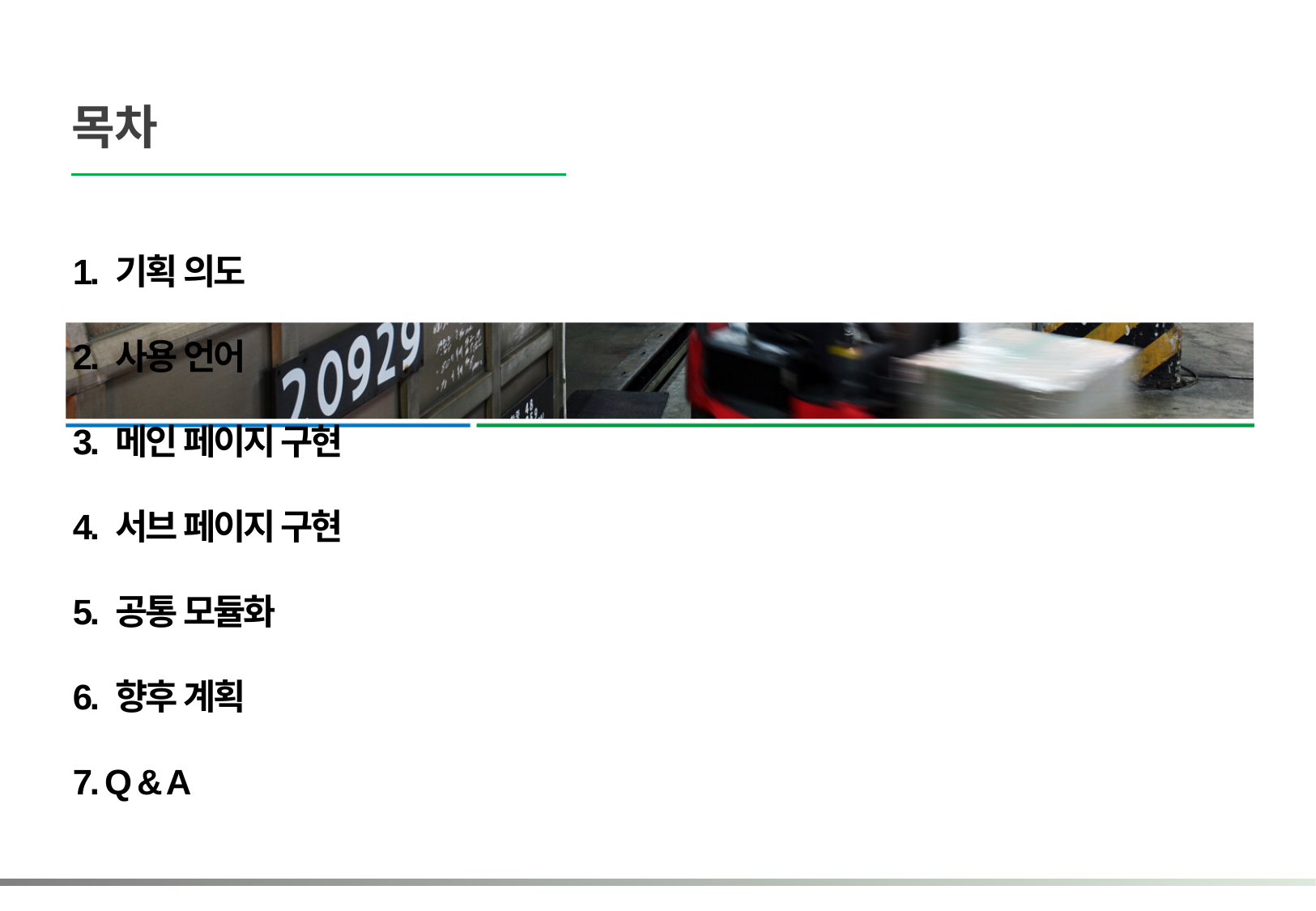

목차
1. 기획 의도
2. 사용 언어
3. 메인 페이지 구현
4. 서브 페이지 구현
5. 공통 모듈화
6. 향후 계획
7. Q & A